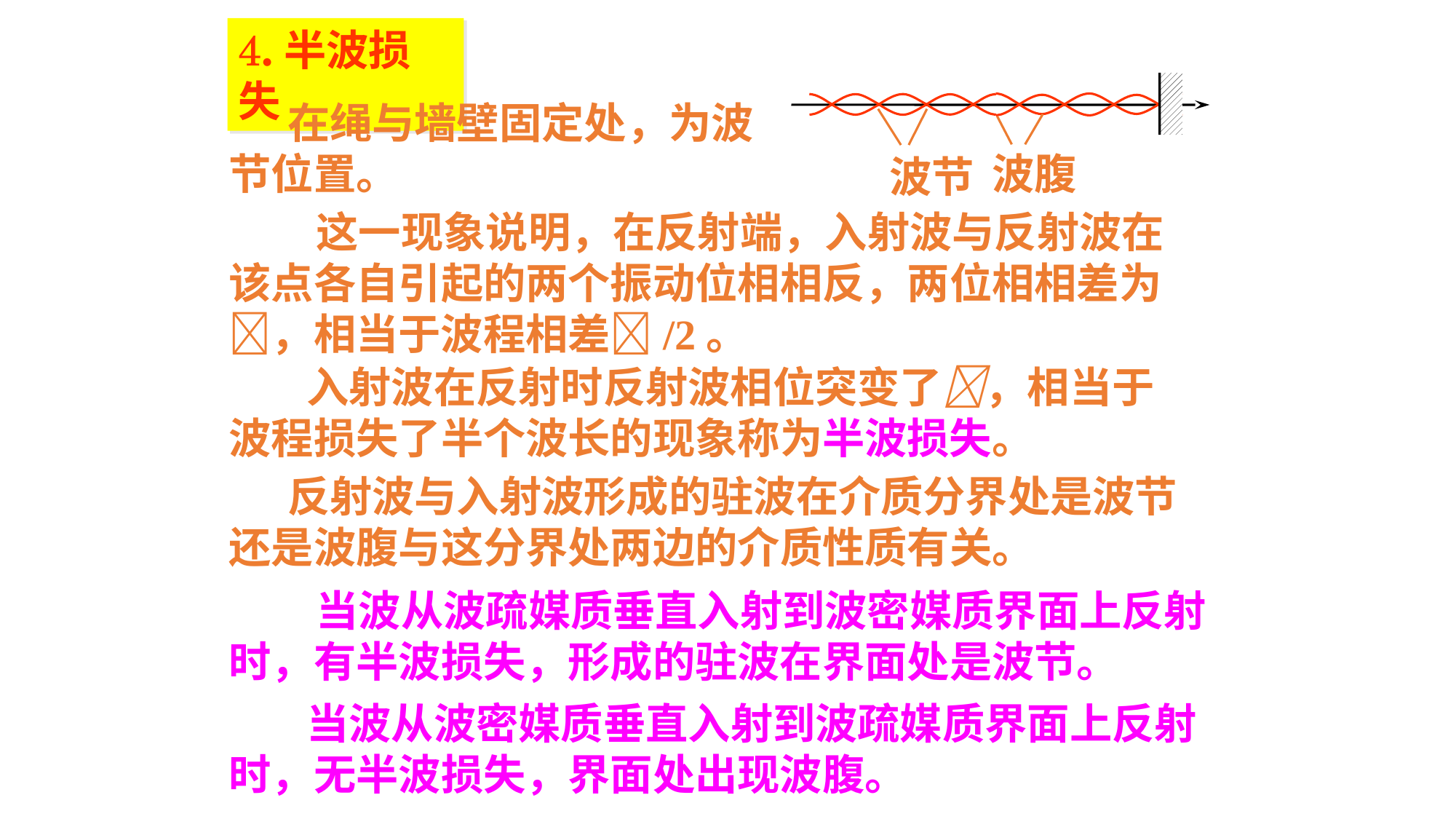

4.半波损失

波节

波腹
     在绳与墙壁固定处，为波节位置。
        这一现象说明，在反射端，入射波与反射波在该点各自引起的两个振动位相相反，两位相相差为π，相当于波程相差λ/2。
       入射波在反射时反射波相位突变了π，相当于波程损失了半个波长的现象称为半波损失。
     反射波与入射波形成的驻波在介质分界处是波节还是波腹与这分界处两边的介质性质有关。
        当波从波疏媒质垂直入射到波密媒质界面上反射时，有半波损失，形成的驻波在界面处是波节。
       当波从波密媒质垂直入射到波疏媒质界面上反射时，无半波损失，界面处出现波腹。
2